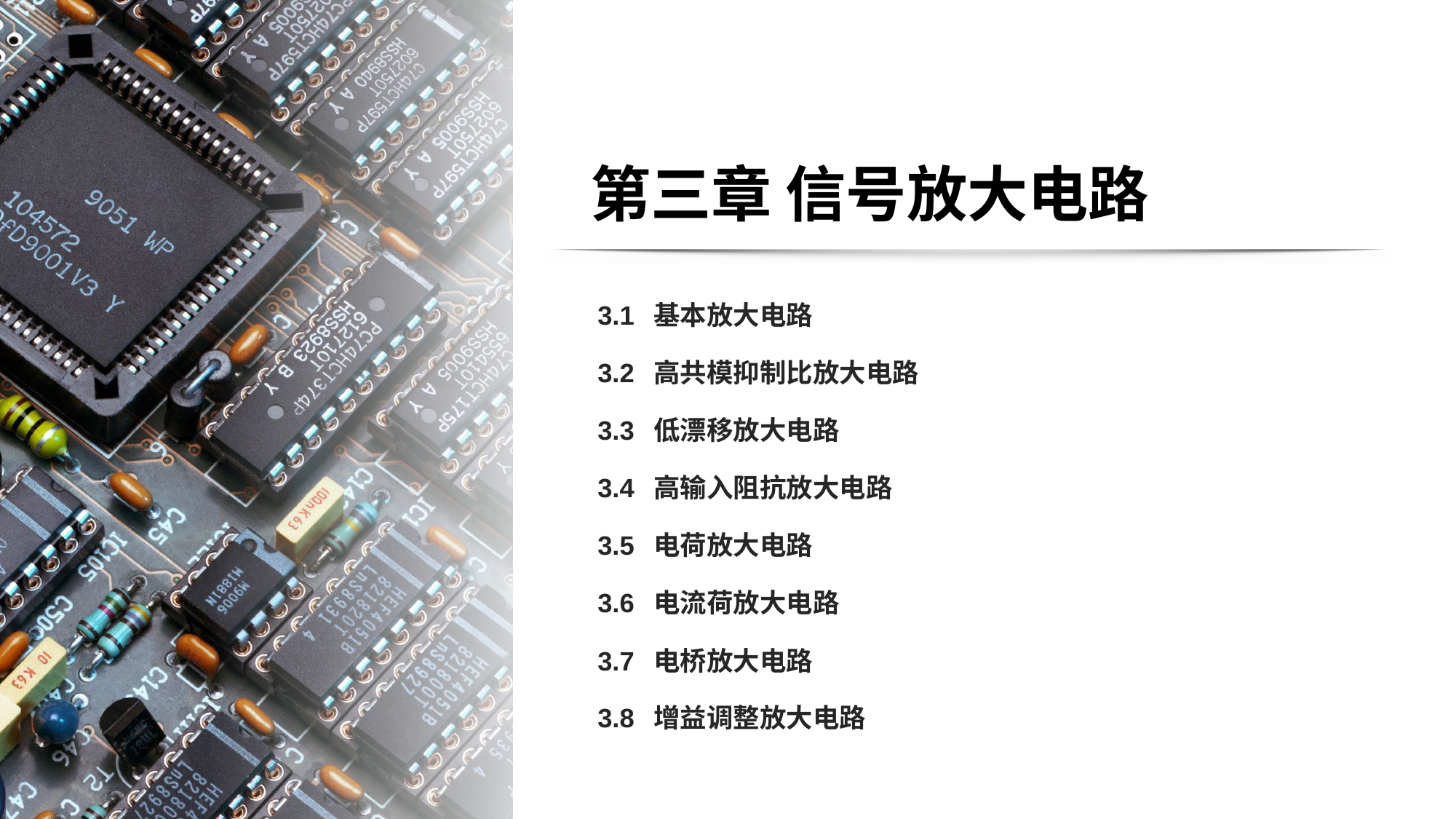

# 第三章 信号放大电路
3.1  基本放大电路
3.2  高共模抑制比放大电路
3.3  低漂移放大电路
3.4  高输入阻抗放大电路
3.5  电荷放大电路
3.6  电流荷放大电路
3.7  电桥放大电路
3.8  增益调整放大电路